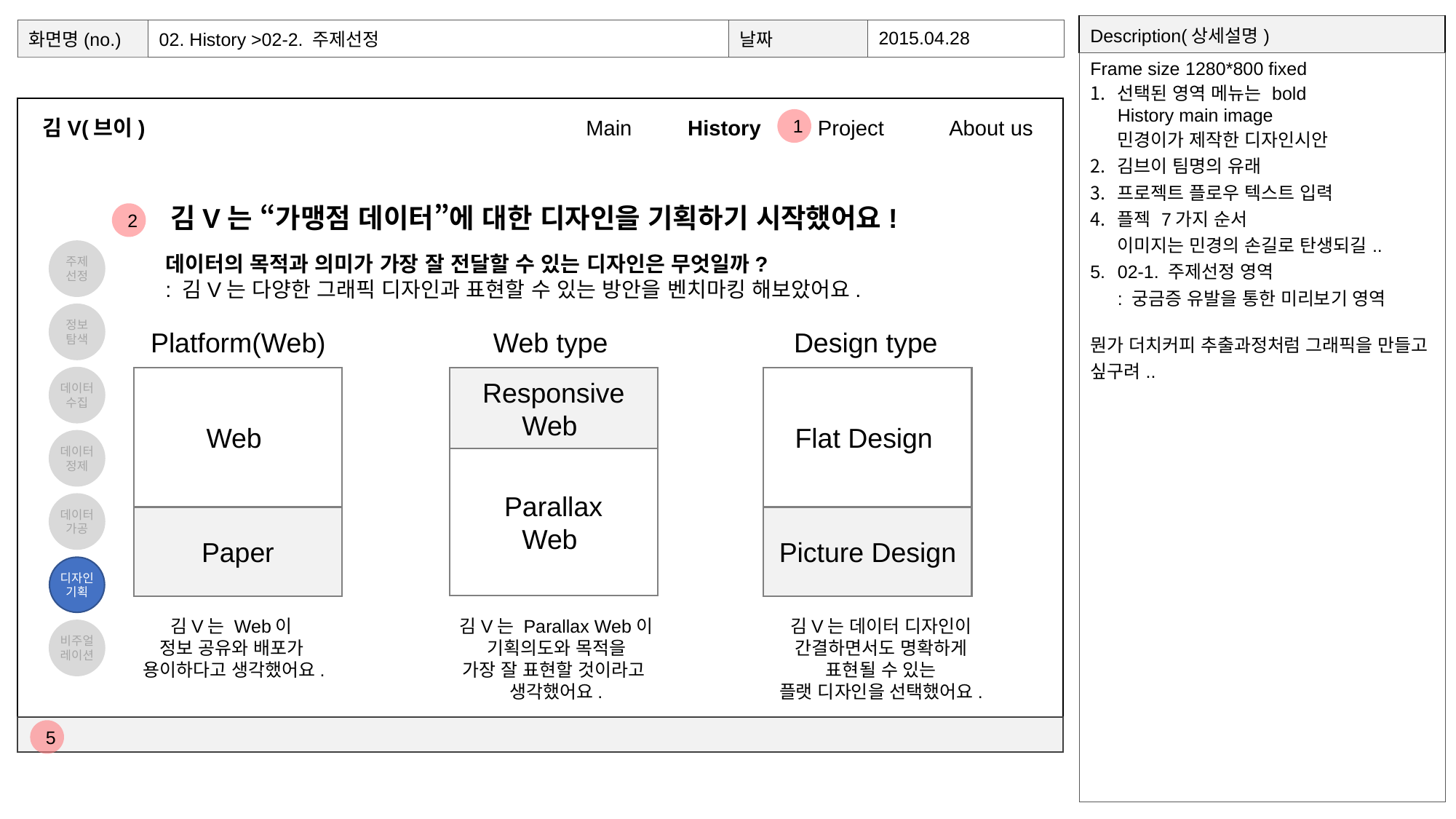

| Description(상세설명) |
| --- |
| Frame size 1280\*800 fixed 선택된 영역 메뉴는 bold History main image 민경이가 제작한 디자인시안 김브이 팀명의 유래 프로젝트 플로우 텍스트 입력 플젝 7가지 순서 이미지는 민경의 손길로 탄생되길.. 02-1. 주제선정 영역 : 궁금증 유발을 통한 미리보기 영역 뭔가 더치커피 추출과정처럼 그래픽을 만들고 싶구려.. |
| 화면명(no.) | 02. History >02-2. 주제선정 | 날짜 | 2015.04.28 |
| --- | --- | --- | --- |

김V(브이)
Main
History
Project
About us
1
김V는 “가맹점 데이터”에 대한 디자인을 기획하기 시작했어요!
2
4
주제
선정
정보
탐색
데이터
수집
데이터
정제
데이터
가공
디자인
기획
비주얼
레이션
데이터의 목적과 의미가 가장 잘 전달할 수 있는 디자인은 무엇일까?
: 김V는 다양한 그래픽 디자인과 표현할 수 있는 방안을 벤치마킹 해보았어요.

Platform(Web)
Web type
Design type
Web
Responsive
Web
Flat Design
4
Parallax
Web
Paper
Picture Design
3
김V는 Web이
정보 공유와 배포가
용이하다고 생각했어요.
김V는 Parallax Web이
기획의도와 목적을
가장 잘 표현할 것이라고
생각했어요.
김V는 데이터 디자인이
간결하면서도 명확하게
표현될 수 있는
플랫 디자인을 선택했어요.

5